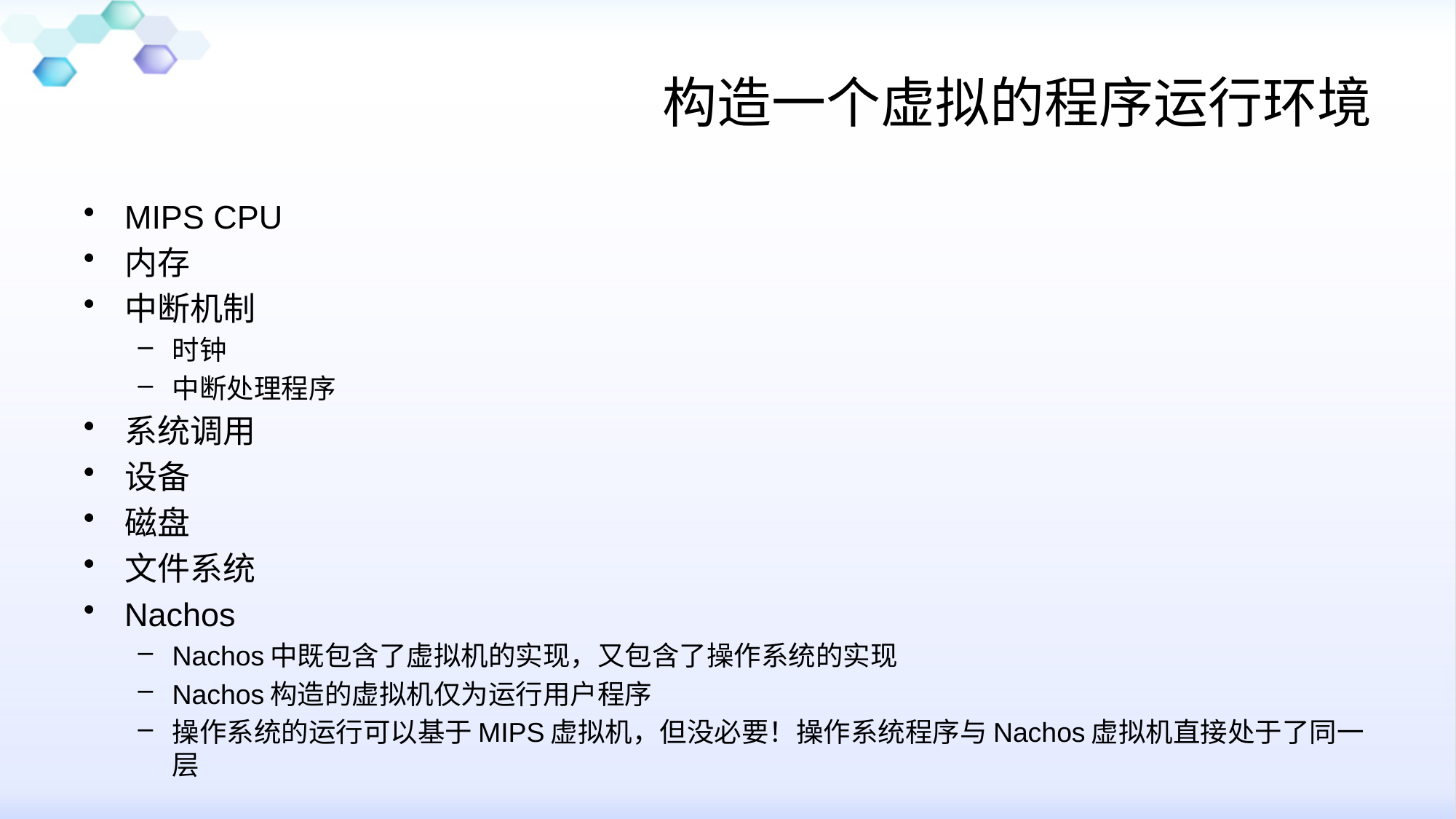

# 构造一个虚拟的程序运行环境
MIPS CPU
内存
中断机制
时钟
中断处理程序
系统调用
设备
磁盘
文件系统
Nachos
Nachos中既包含了虚拟机的实现，又包含了操作系统的实现
Nachos构造的虚拟机仅为运行用户程序
操作系统的运行可以基于MIPS虚拟机，但没必要！操作系统程序与Nachos虚拟机直接处于了同一层